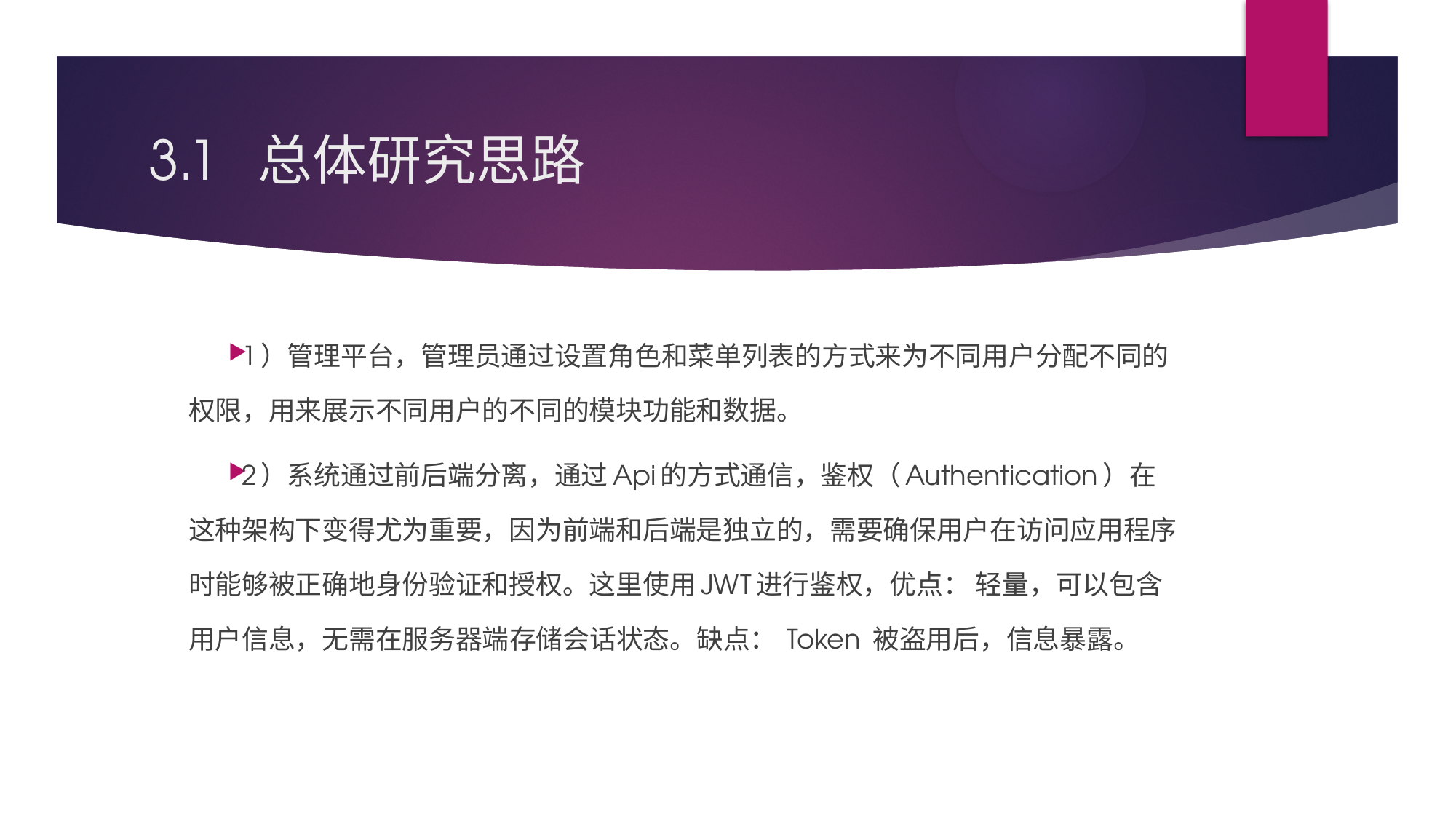

# 3.1	总体研究思路
1）管理平台，管理员通过设置角色和菜单列表的方式来为不同用户分配不同的权限，用来展示不同用户的不同的模块功能和数据。
2）系统通过前后端分离，通过Api的方式通信，鉴权（Authentication）在这种架构下变得尤为重要，因为前端和后端是独立的，需要确保用户在访问应用程序时能够被正确地身份验证和授权。这里使用JWT进行鉴权，优点： 轻量，可以包含用户信息，无需在服务器端存储会话状态。缺点： Token 被盗用后，信息暴露。